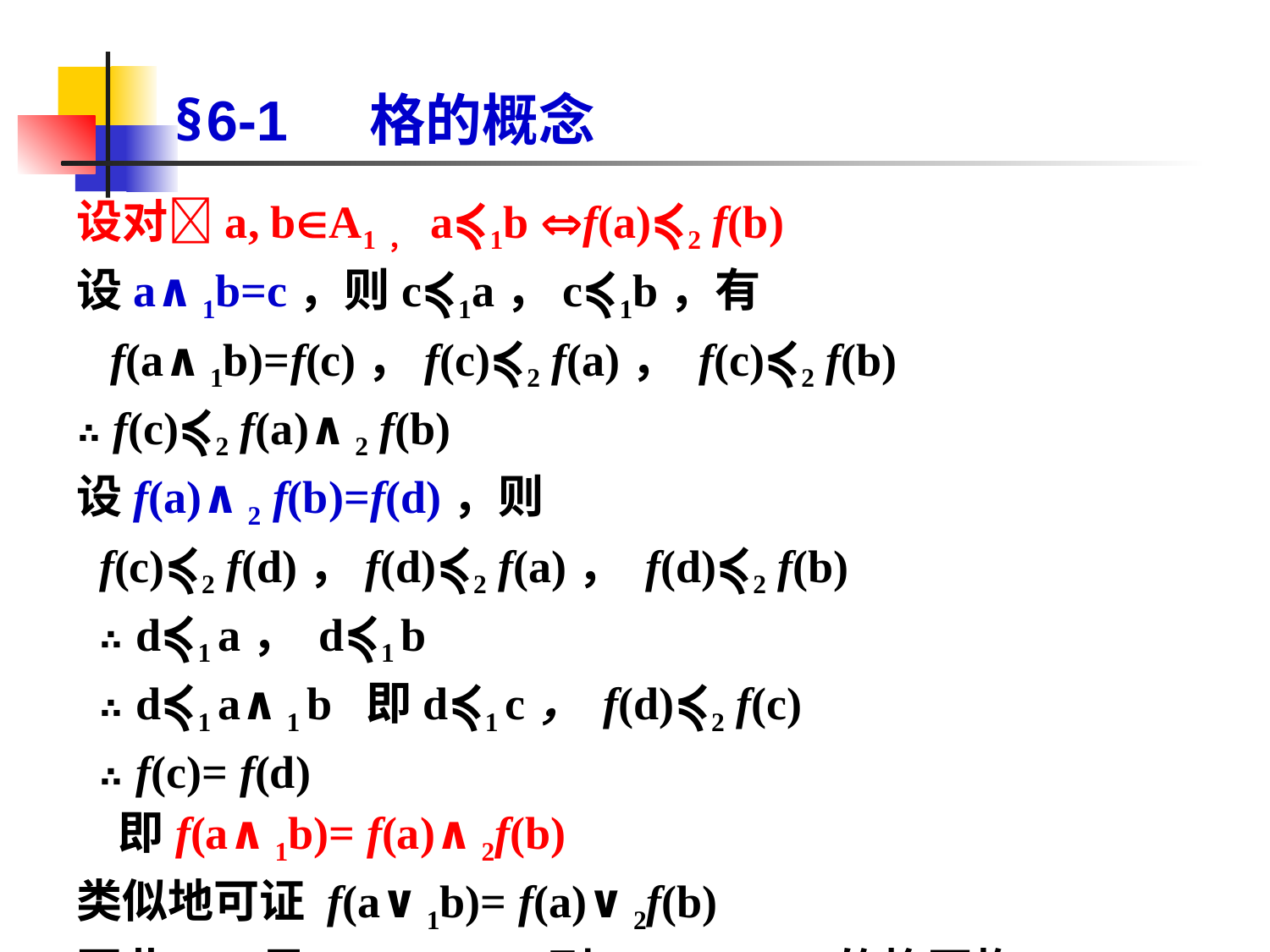

# §6-1  格的概念
设对∀a, b∈A1， a≼1b ⇔f(a)≼2 f(b)
设a∧1b=c，则c≼1a，c≼1b，有
   f(a∧1b)=f(c)，f(c)≼2 f(a)， f(c)≼2 f(b)
∴ f(c)≼2 f(a)∧2 f(b)
设f(a)∧2 f(b)=f(d)，则
  f(c)≼2 f(d)，f(d)≼2 f(a)， f(d)≼2 f(b)
  ∴ d≼1 a， d≼1 b
  ∴ d≼1 a∧1 b  即d≼1 c， f(d)≼2 f(c)
  ∴ f(c)= f(d)
   即f(a∧1b)= f(a)∧2f(b)
类似地可证 f(a∨1b)= f(a)∨2f(b)
因此， f是<A1，≼1>到<A2，≼2>的格同构
40